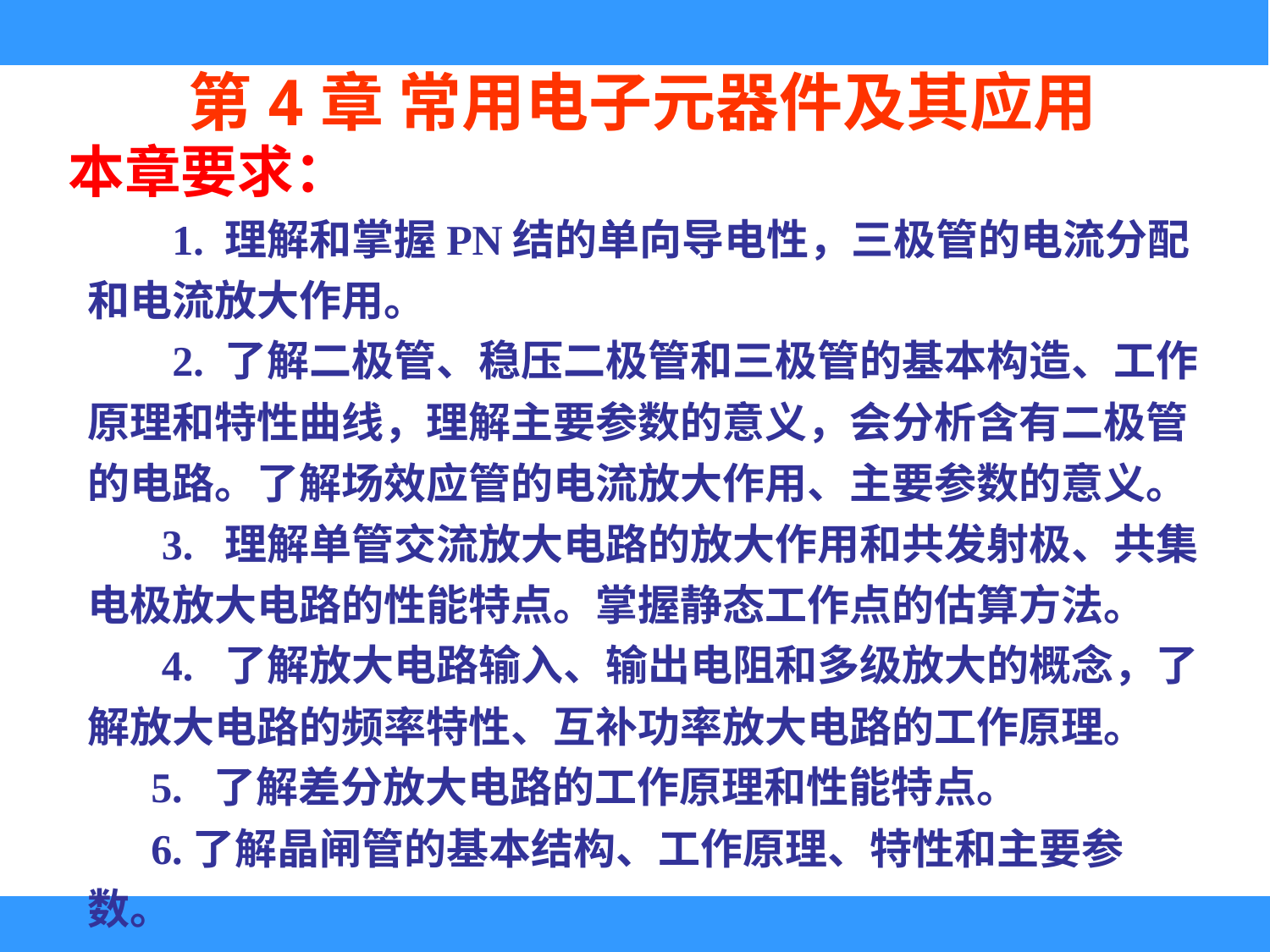

第4章 常用电子元器件及其应用
本章要求：
        1. 理解和掌握PN结的单向导电性，三极管的电流分配和电流放大作用。
        2. 了解二极管、稳压二极管和三极管的基本构造、工作原理和特性曲线，理解主要参数的意义，会分析含有二极管的电路。了解场效应管的电流放大作用、主要参数的意义。
       3.  理解单管交流放大电路的放大作用和共发射极、共集电极放大电路的性能特点。掌握静态工作点的估算方法。
       4.  了解放大电路输入、输出电阻和多级放大的概念，了解放大电路的频率特性、互补功率放大电路的工作原理。
      5.  了解差分放大电路的工作原理和性能特点。
      6.了解晶闸管的基本结构、工作原理、特性和主要参数。